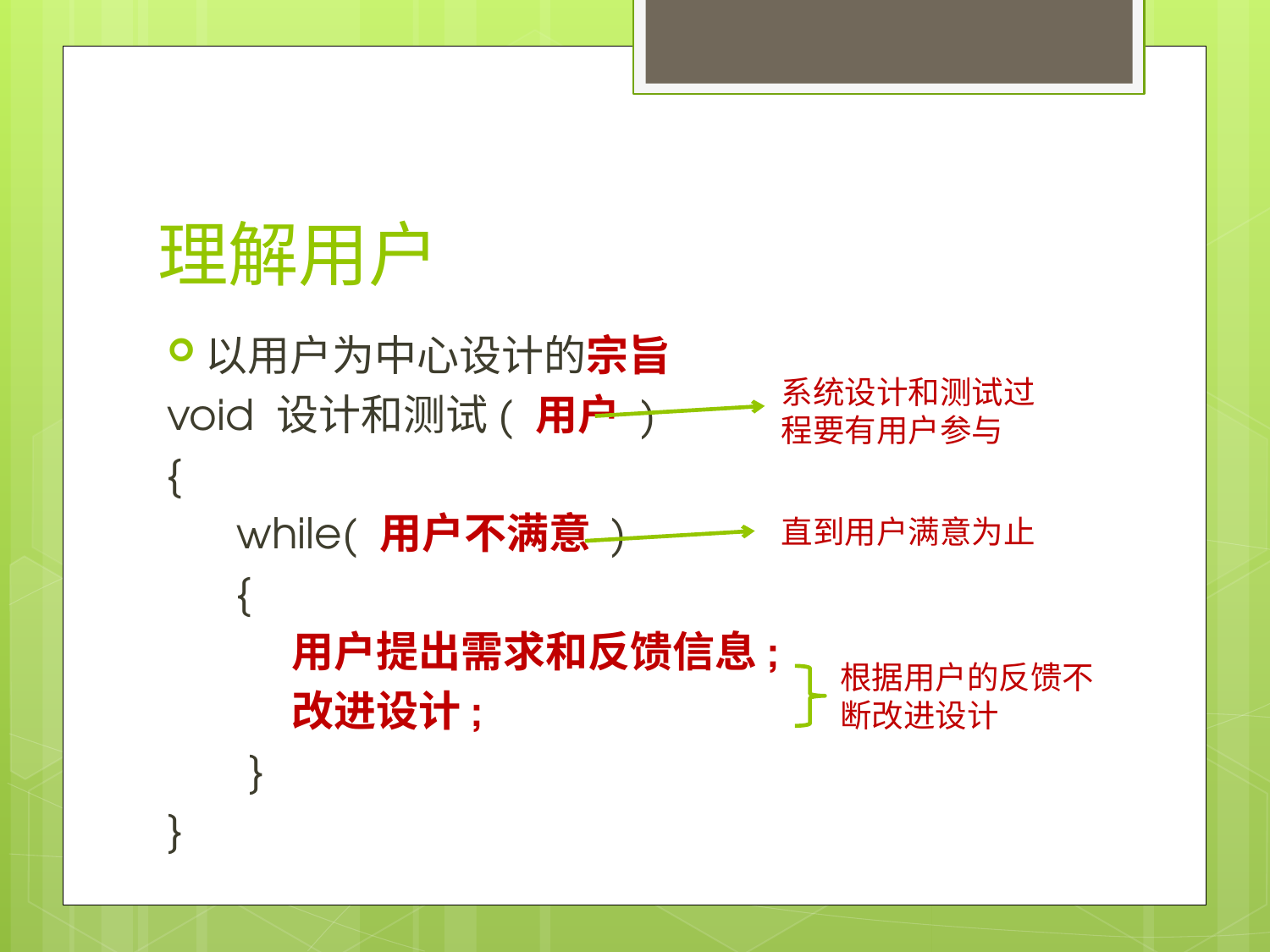

# 理解用户
以用户为中心设计的宗旨
void 设计和测试( 用户 )
{
      while( 用户不满意 )
      {
            用户提出需求和反馈信息;
            改进设计;
       }
}
系统设计和测试过程要有用户参与
直到用户满意为止
根据用户的反馈不断改进设计